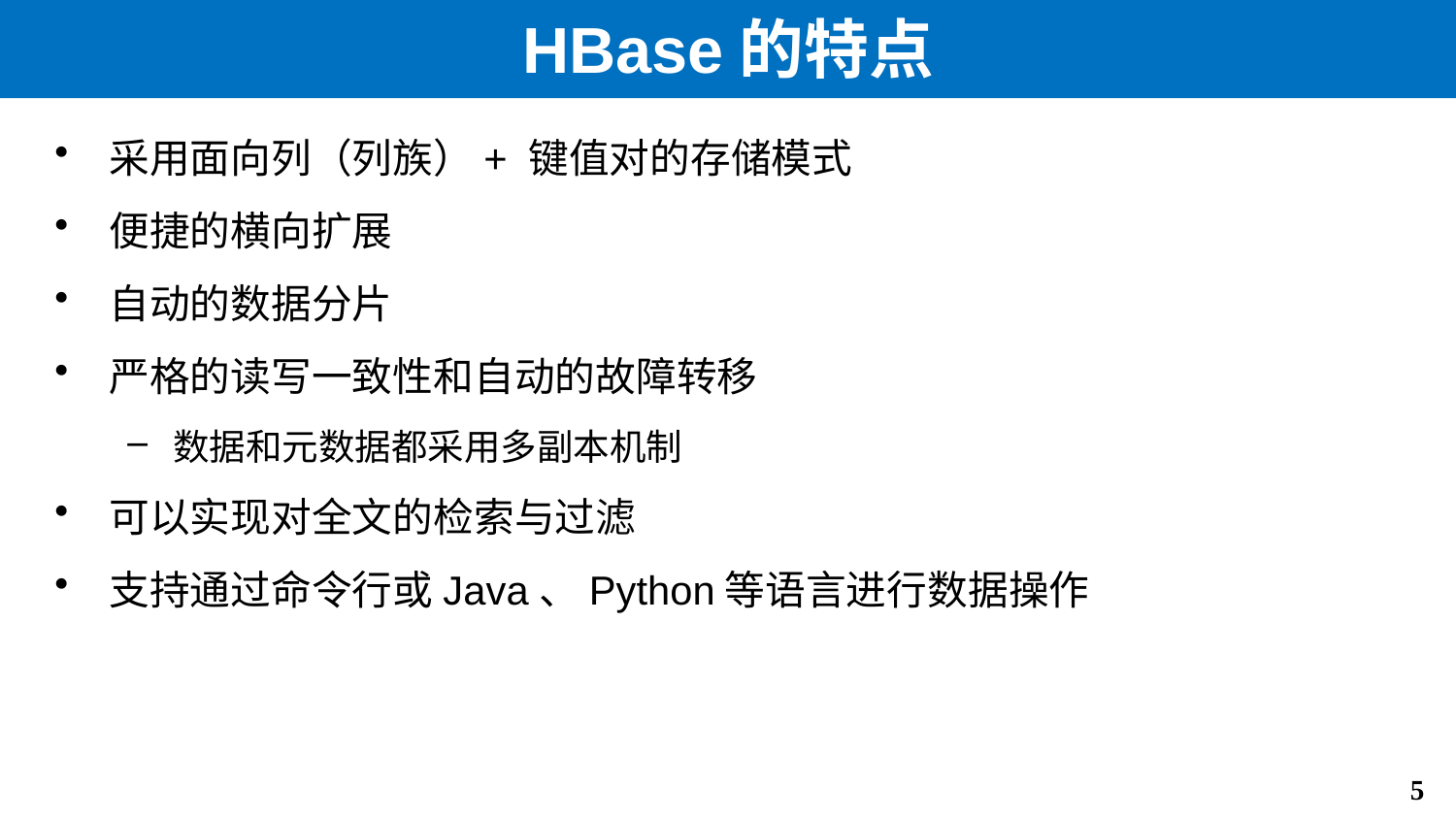

# HBase的特点
采用面向列（列族）+ 键值对的存储模式
便捷的横向扩展
自动的数据分片
严格的读写一致性和自动的故障转移
数据和元数据都采用多副本机制
可以实现对全文的检索与过滤
支持通过命令行或Java、Python等语言进行数据操作